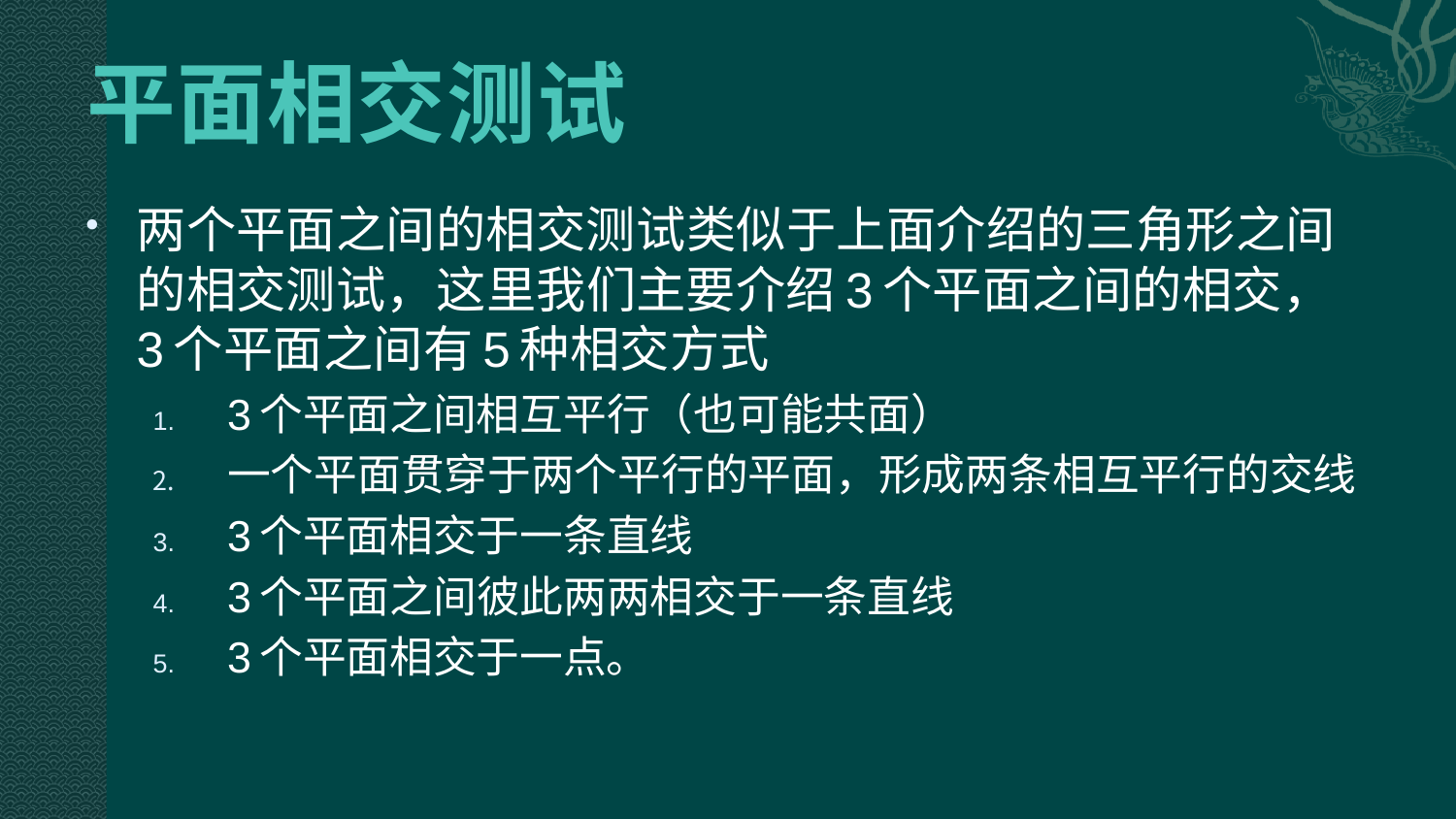

# 平面相交测试
两个平面之间的相交测试类似于上面介绍的三角形之间的相交测试，这里我们主要介绍3个平面之间的相交，3个平面之间有5种相交方式
3个平面之间相互平行（也可能共面）
一个平面贯穿于两个平行的平面，形成两条相互平行的交线
3个平面相交于一条直线
3个平面之间彼此两两相交于一条直线
3个平面相交于一点。